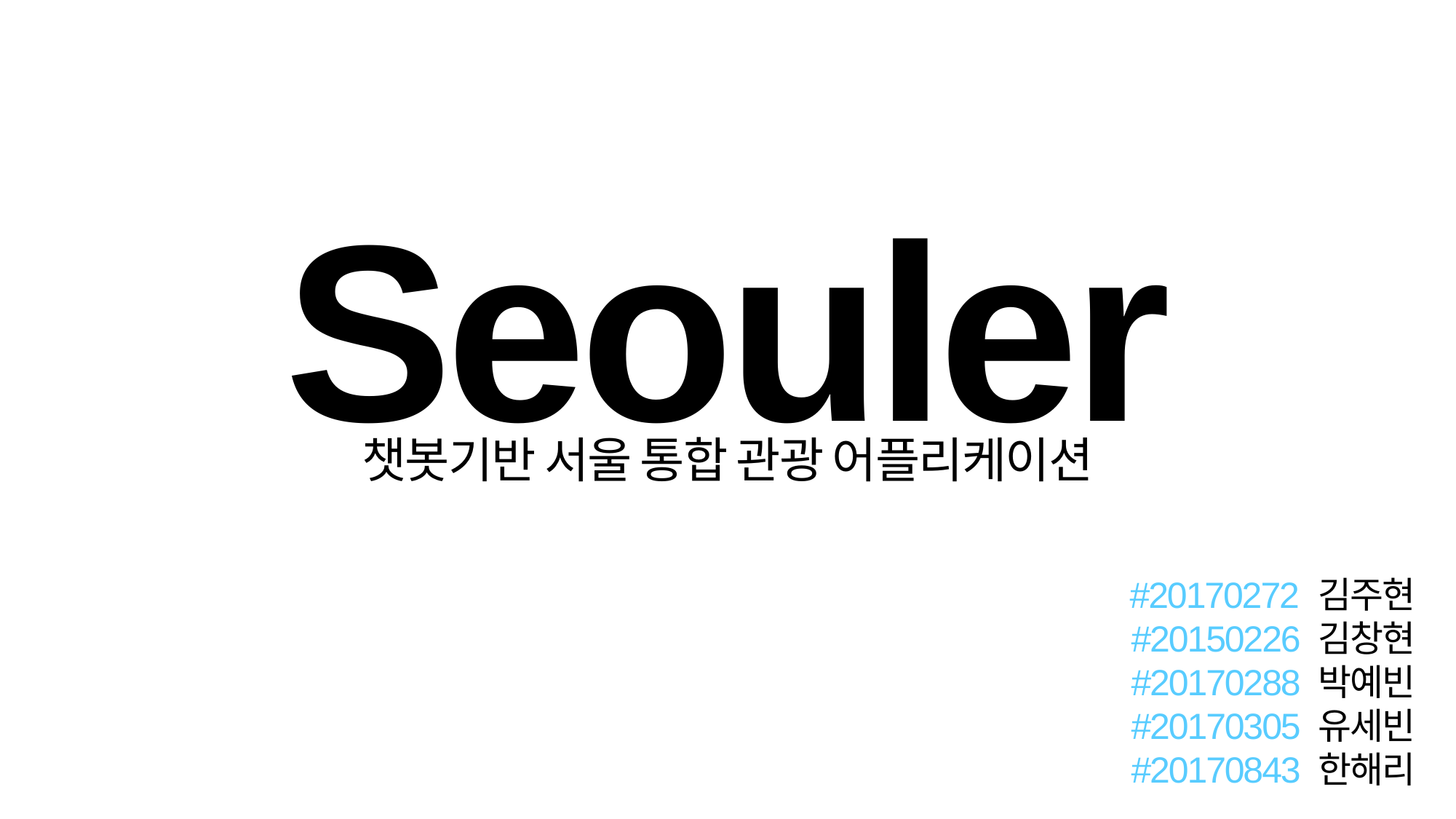

# Seouler
챗봇기반 서울 통합 관광 어플리케이션

#20170272 김주현
#20150226 김창현
#20170288 박예빈
#20170305 유세빈
#20170843 한해리